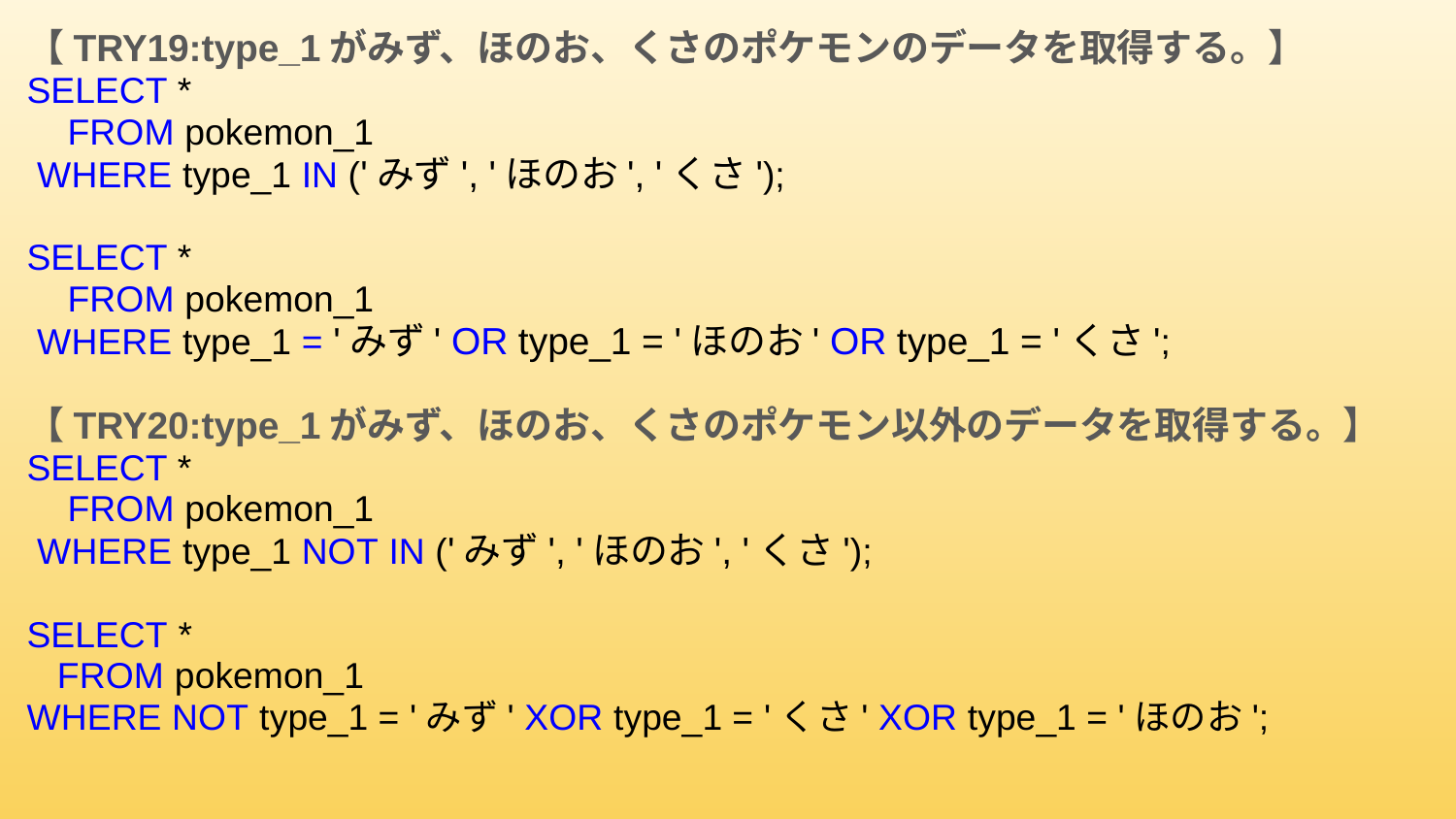

【TRY19:type_1がみず、ほのお、くさのポケモンのデータを取得する。】
SELECT *
    FROM pokemon_1
 WHERE type_1 IN ('みず', 'ほのお', 'くさ');
SELECT *
    FROM pokemon_1
 WHERE type_1 = 'みず' OR type_1 = 'ほのお' OR type_1 = 'くさ';
【TRY20:type_1がみず、ほのお、くさのポケモン以外のデータを取得する。】
SELECT *
    FROM pokemon_1
 WHERE type_1 NOT IN ('みず', 'ほのお', 'くさ');
SELECT *
   FROM pokemon_1
WHERE NOT type_1 = 'みず' XOR type_1 = 'くさ' XOR type_1 = 'ほのお';